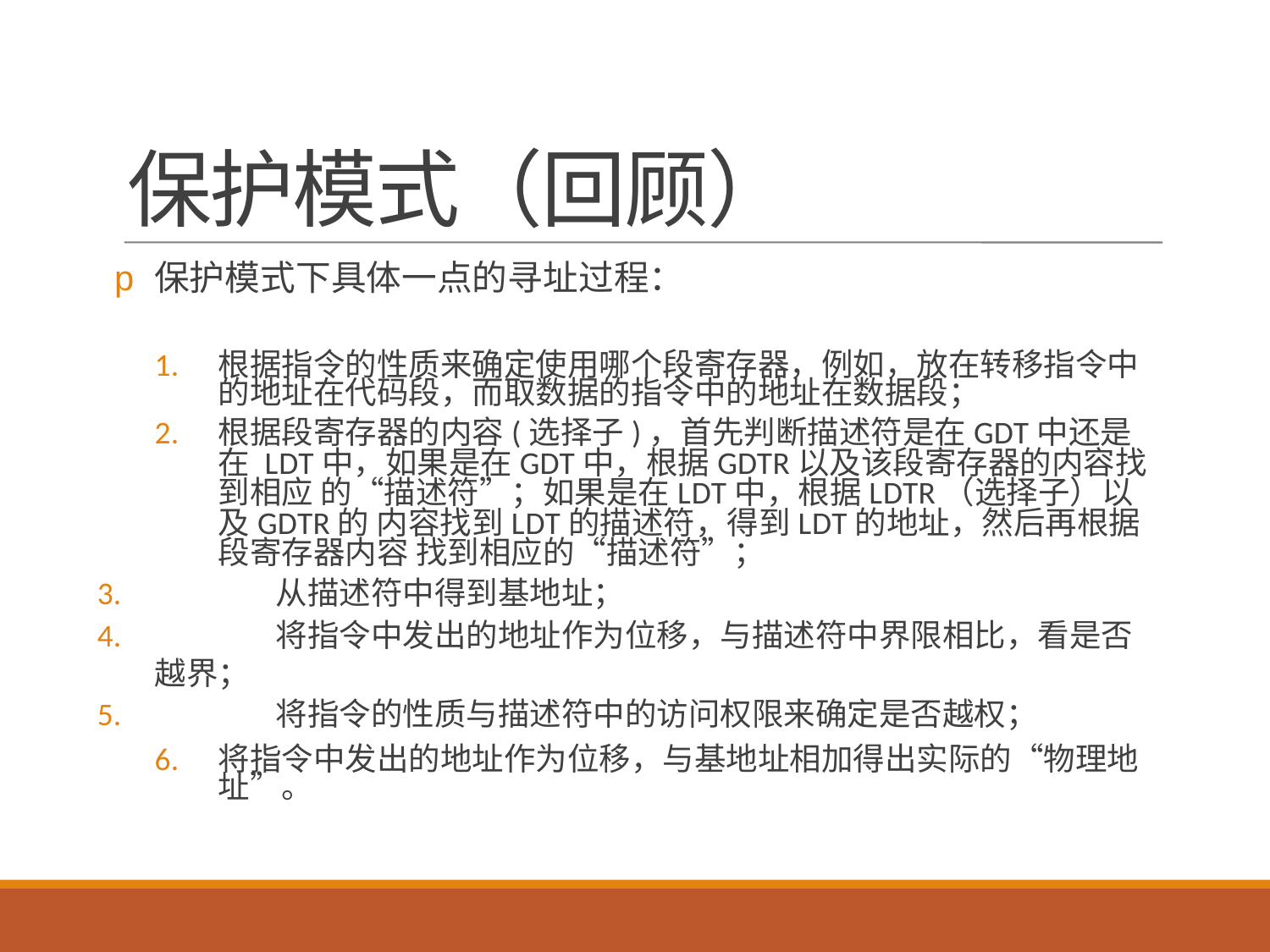

# 保护模式（回顾）
p保护模式下具体一点的寻址过程：

1.	根据指令的性质来确定使用哪个段寄存器，例如，放在转移指令中 的地址在代码段，而取数据的指令中的地址在数据段；
2.	根据段寄存器的内容(选择子)，首先判断描述符是在GDT中还是在 LDT中，如果是在GDT中，根据GDTR以及该段寄存器的内容找到相应 的“描述符”；如果是在LDT中，根据LDTR（选择子）以及GDTR的 内容找到LDT的描述符，得到LDT的地址，然后再根据段寄存器内容 找到相应的“描述符”；
3.	从描述符中得到基地址；
4.	将指令中发出的地址作为位移，与描述符中界限相比，看是否越界；
5.	将指令的性质与描述符中的访问权限来确定是否越权；
6.	将指令中发出的地址作为位移，与基地址相加得出实际的“物理地 址”。